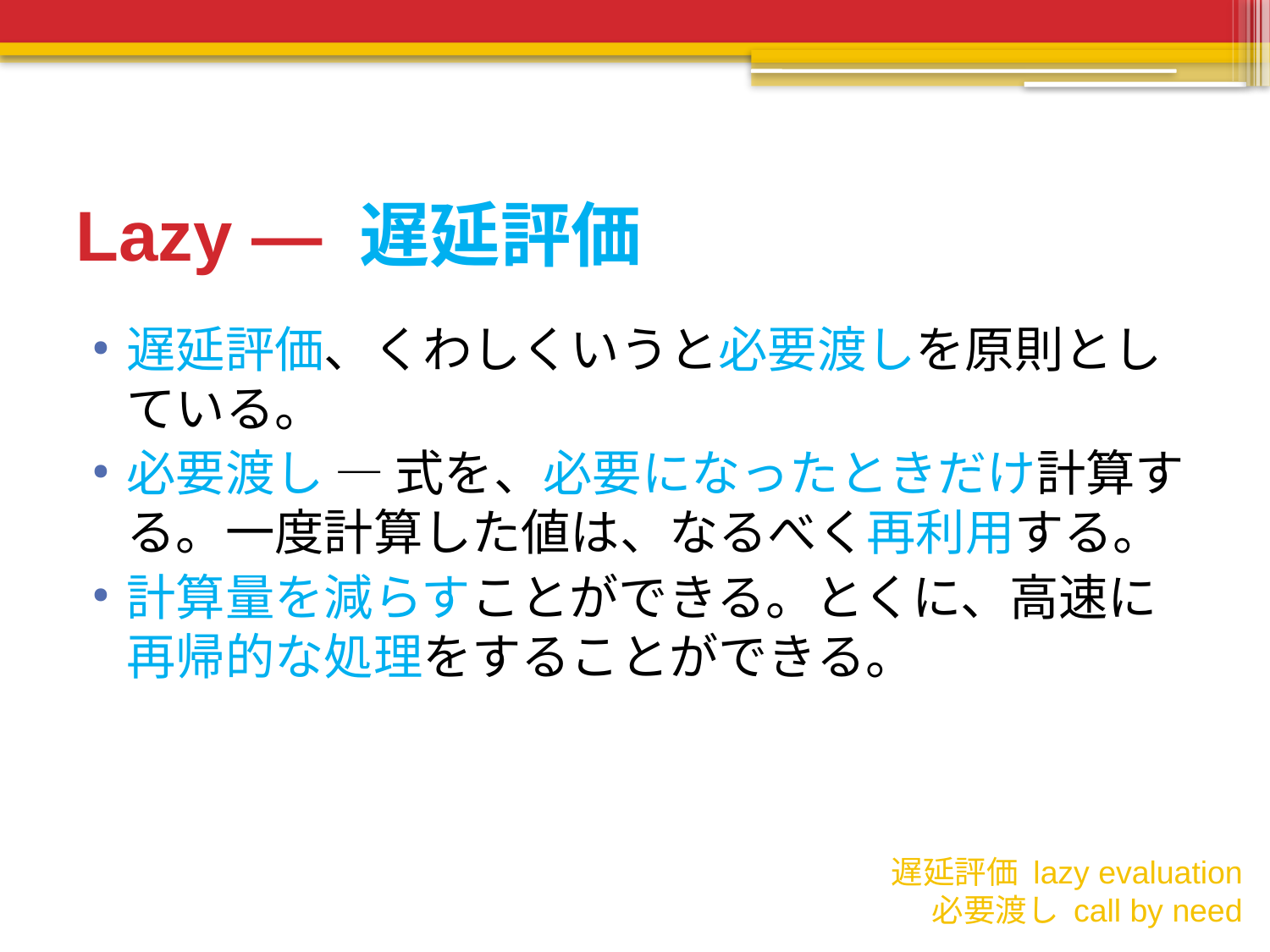

# Lazy ― 遅延評価
遅延評価、くわしくいうと必要渡しを原則としている。
必要渡し ― 式を、必要になったときだけ計算する。一度計算した値は、なるべく再利用する。
計算量を減らすことができる。とくに、高速に再帰的な処理をすることができる。

遅延評価 lazy evaluation
必要渡し call by need